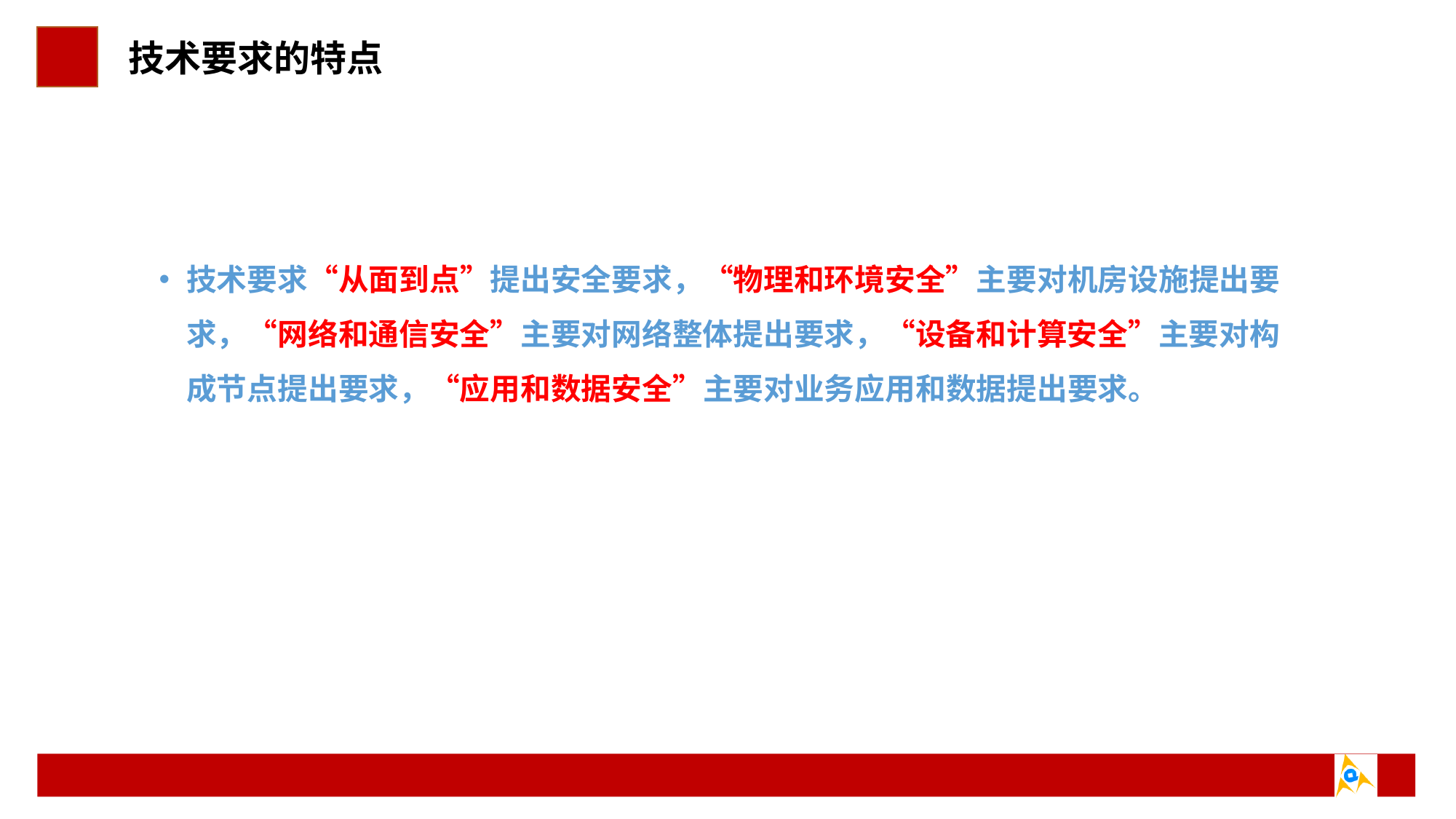

# 技术要求的特点
技术要求“从面到点”提出安全要求，“物理和环境安全”主要对机房设施提出要求，“网络和通信安全”主要对网络整体提出要求，“设备和计算安全”主要对构成节点提出要求，“应用和数据安全”主要对业务应用和数据提出要求。